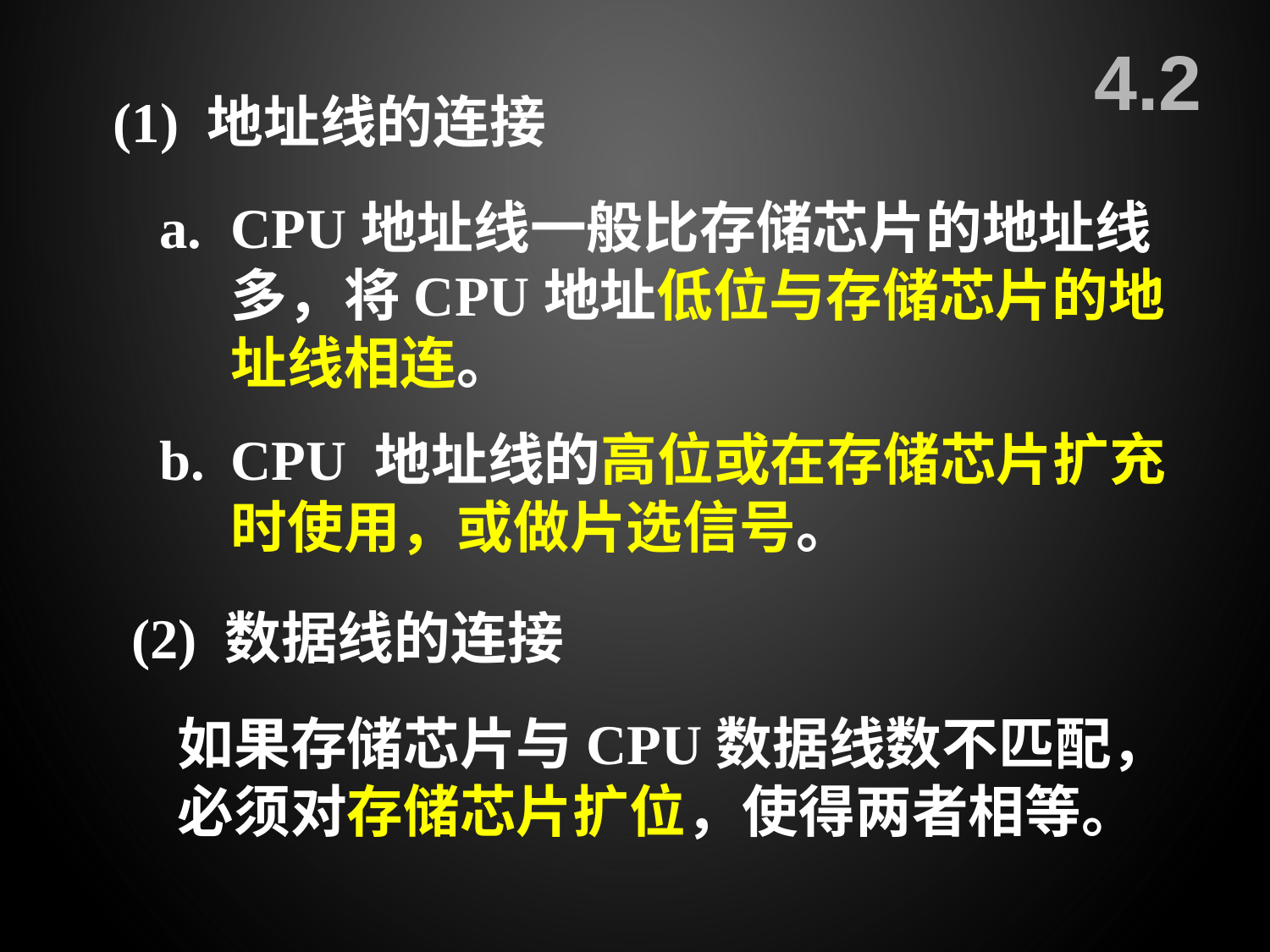

4.2
(1) 地址线的连接
CPU地址线一般比存储芯片的地址线多，将CPU地址低位与存储芯片的地址线相连。
CPU 地址线的高位或在存储芯片扩充时使用，或做片选信号。

(2) 数据线的连接
如果存储芯片与CPU数据线数不匹配，必须对存储芯片扩位，使得两者相等。